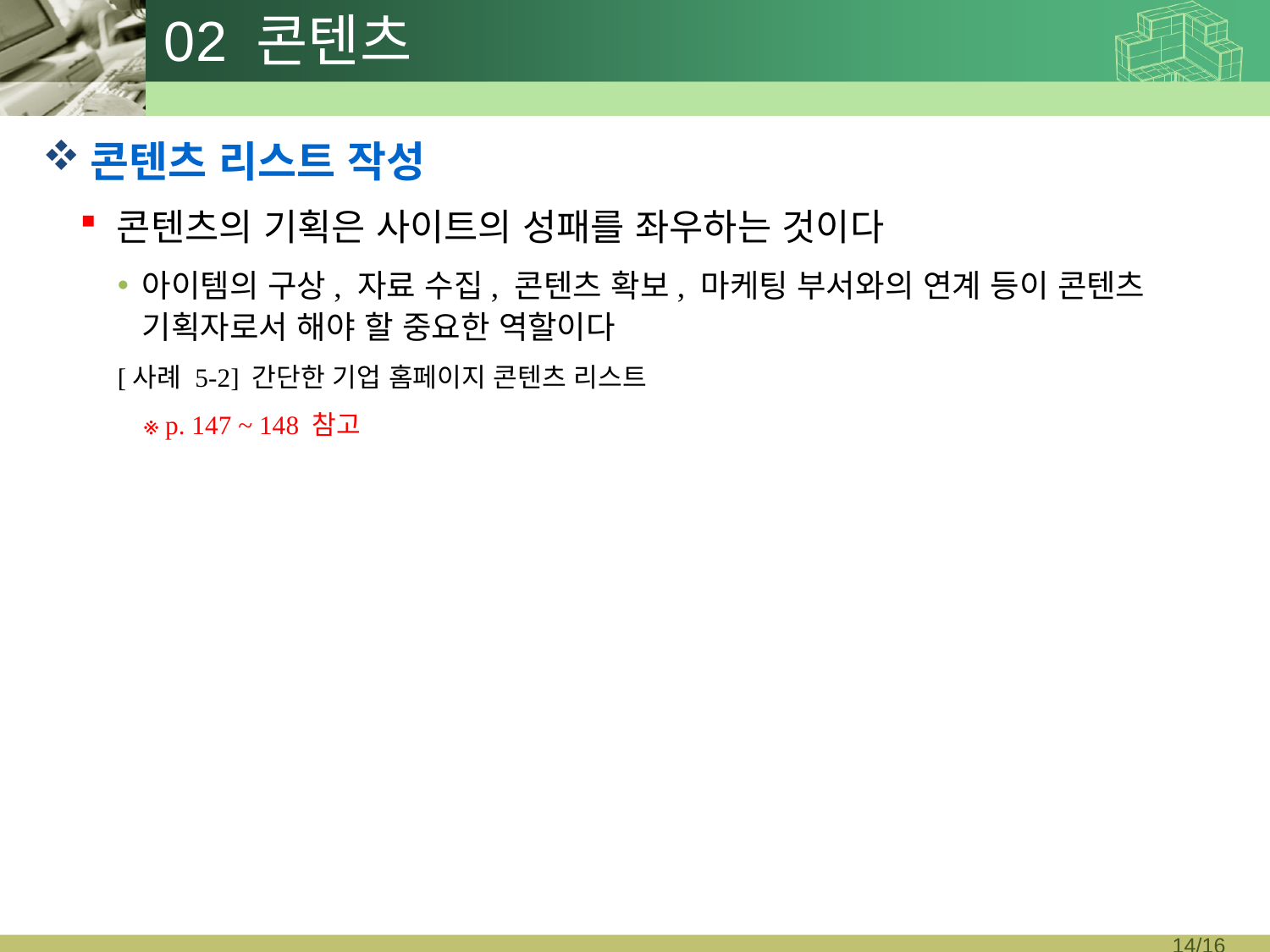

# 02 콘텐츠
콘텐츠 리스트 작성
콘텐츠의 기획은 사이트의 성패를 좌우하는 것이다
아이템의 구상, 자료 수집, 콘텐츠 확보, 마케팅 부서와의 연계 등이 콘텐츠 기획자로서 해야 할 중요한 역할이다
[사례 5-2] 간단한 기업 홈페이지 콘텐츠 리스트
    ※ p. 147 ~ 148 참고